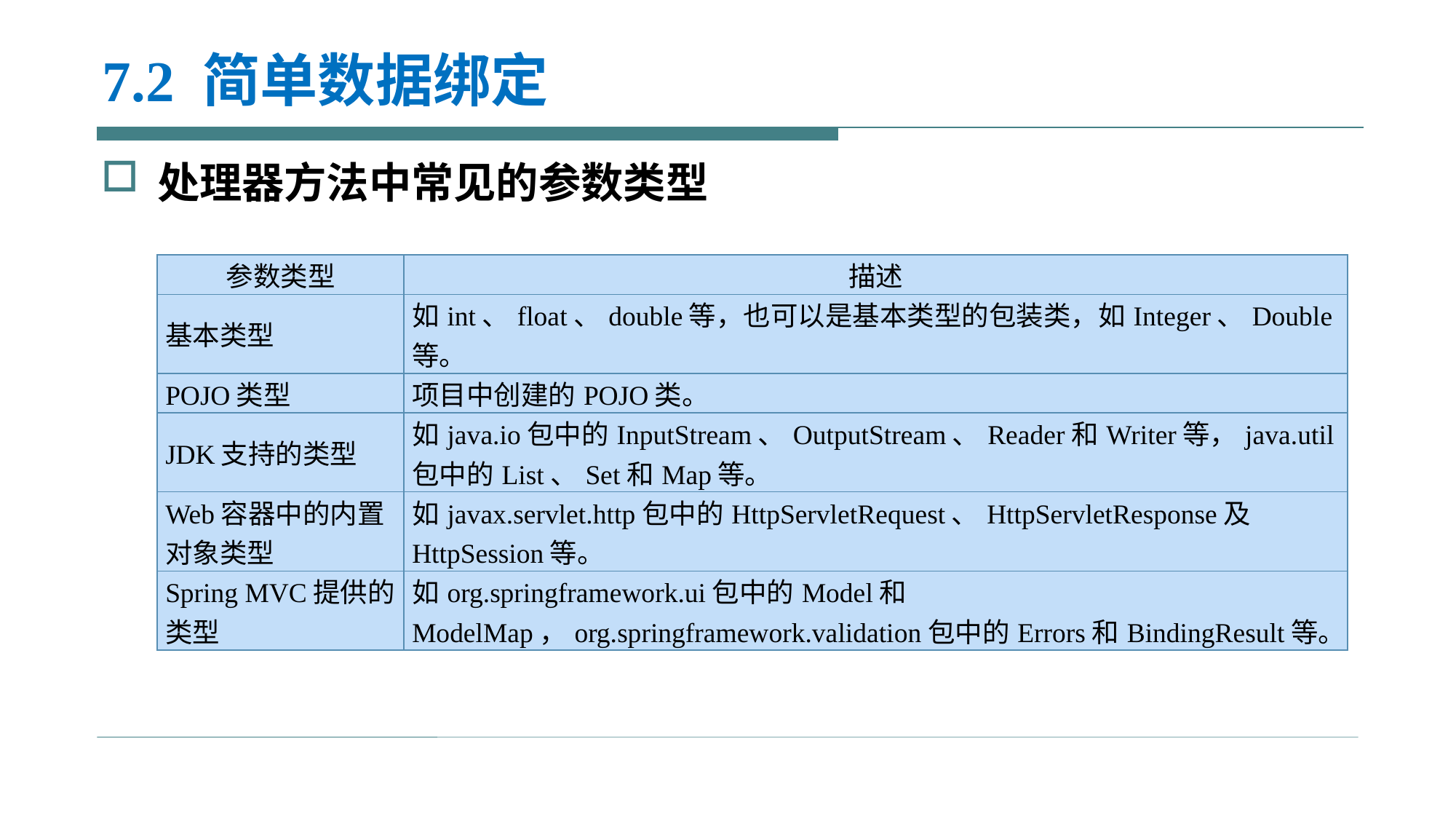

# 7.2 简单数据绑定
处理器方法中常见的参数类型
| 参数类型 | 描述 |
| --- | --- |
| 基本类型 | 如int、float、double等，也可以是基本类型的包装类，如Integer、Double等。 |
| POJO类型 | 项目中创建的POJO类。 |
| JDK支持的类型 | 如java.io包中的InputStream、OutputStream、Reader和Writer等，java.util包中的List、Set和Map等。 |
| Web容器中的内置对象类型 | 如javax.servlet.http包中的HttpServletRequest、HttpServletResponse及HttpSession等。 |
| Spring MVC提供的类型 | 如org.springframework.ui包中的Model和ModelMap，org.springframework.validation包中的Errors和BindingResult等。 |
8